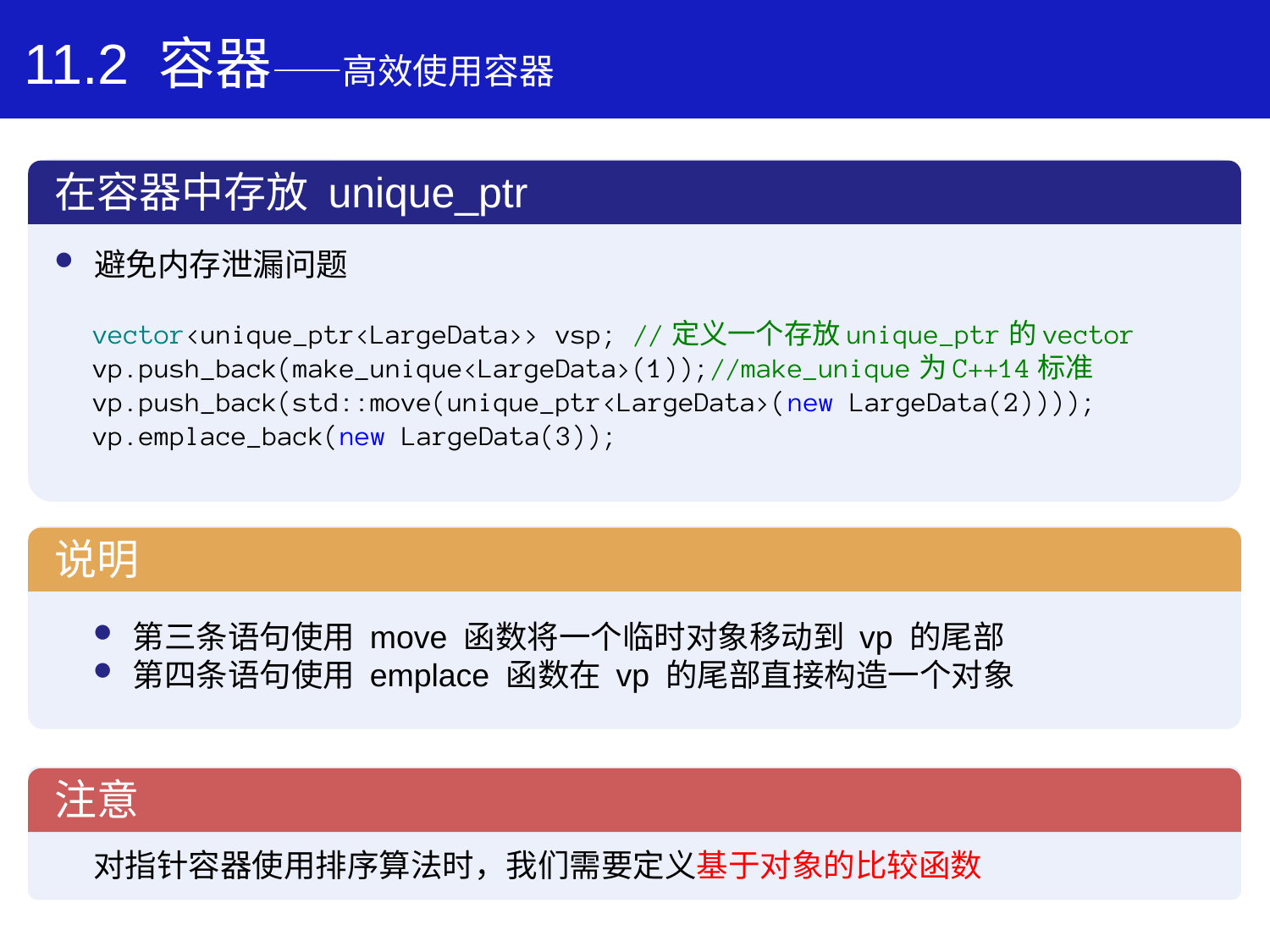

11.2 容器——高效使用容器
在容器中存放 unique_ptr

避免内存泄漏问题
vector<unique_ptr<LargeData>> vsp; //定义一个存放unique_ptr的vector
vp.push_back(make_unique<LargeData>(1));//make_unique为C++14标准
vp.push_back(std::move(unique_ptr<LargeData>(new LargeData(2))));
vp.emplace_back(new LargeData(3));
说明

第三条语句使用 move 函数将一个临时对象移动到 vp 的尾部
第四条语句使用 emplace 函数在 vp 的尾部直接构造一个对象
注意

对指针容器使用排序算法时，我们需要定义基于对象的比较函数
43